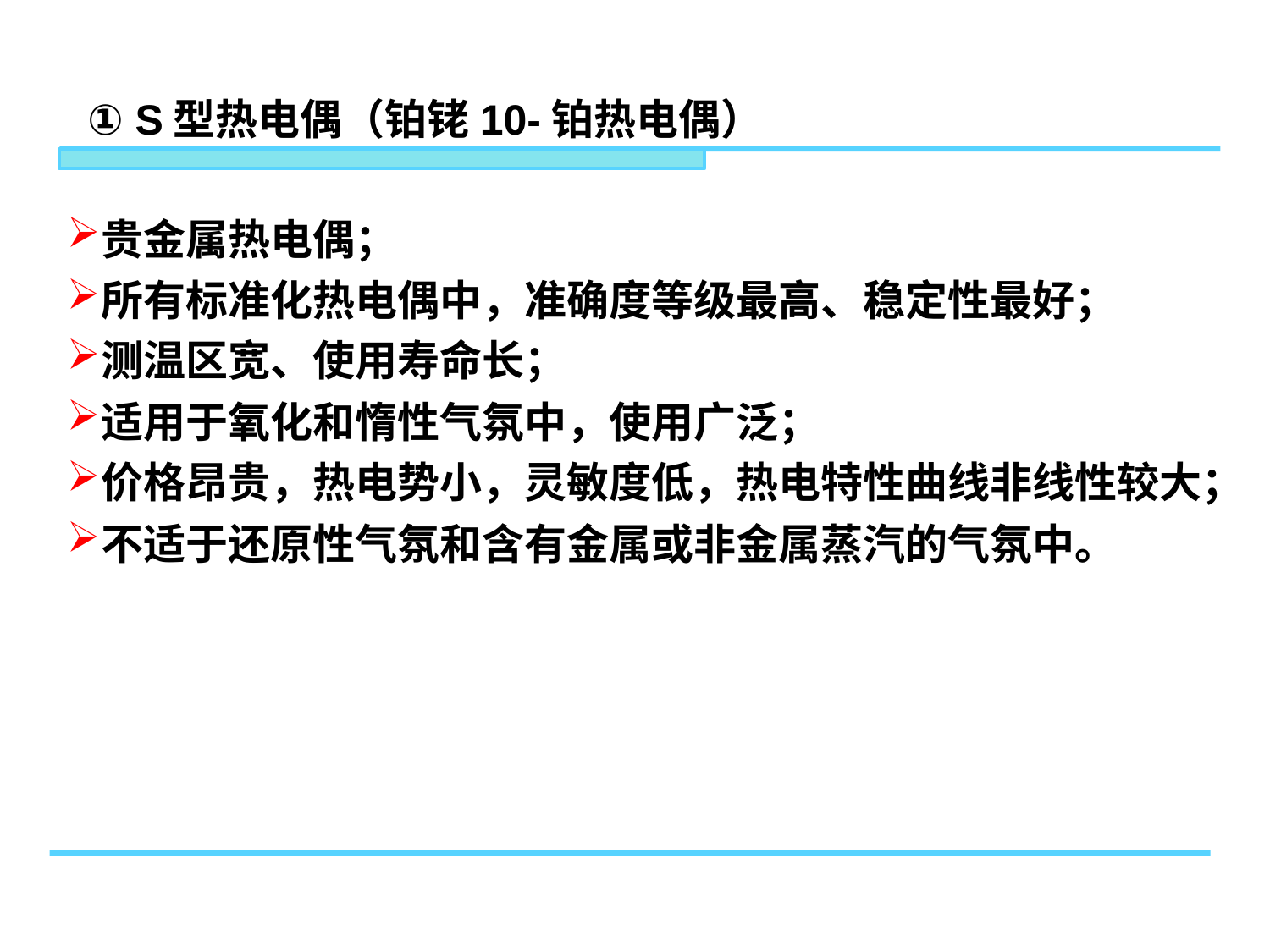

① S型热电偶（铂铑10-铂热电偶）
贵金属热电偶；
所有标准化热电偶中，准确度等级最高、稳定性最好；
测温区宽、使用寿命长；
适用于氧化和惰性气氛中，使用广泛；
价格昂贵，热电势小，灵敏度低，热电特性曲线非线性较大；
不适于还原性气氛和含有金属或非金属蒸汽的气氛中。